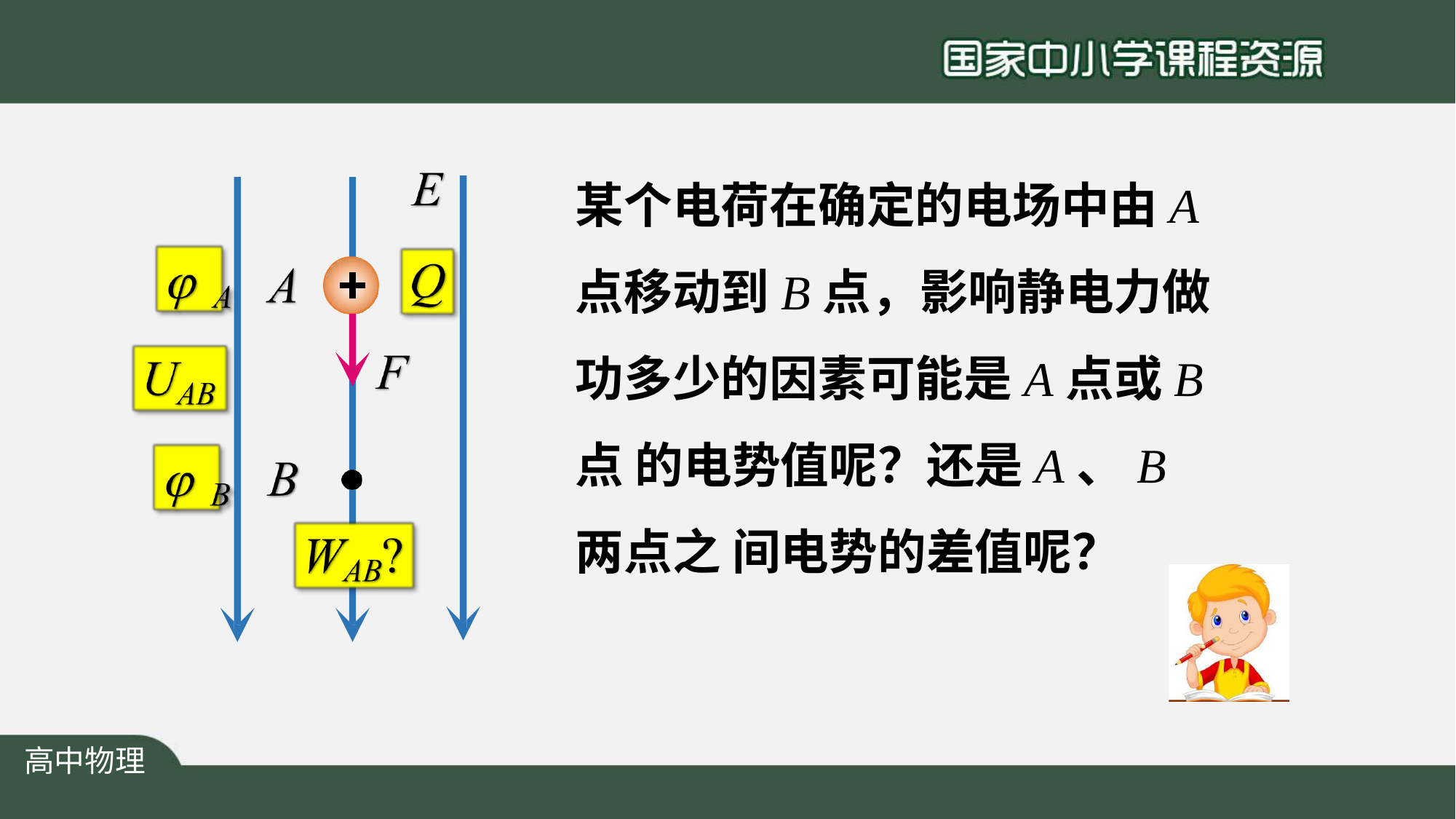

# 某个电荷在确定的电场中由A  点移动到B点，影响静电力做 功多少的因素可能是A点或B点 的电势值呢？还是A、B两点之 间电势的差值呢？

高中物理